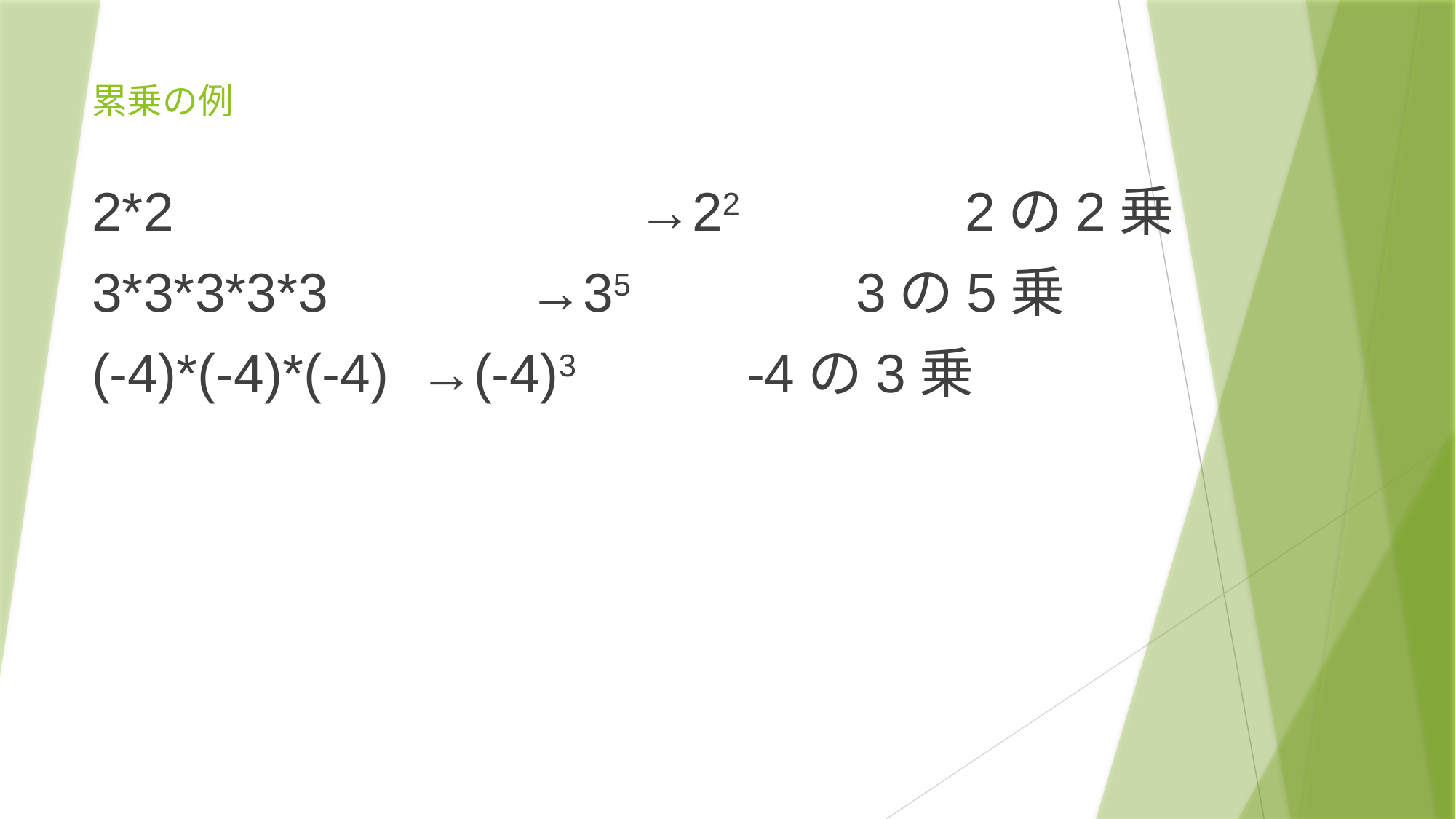

# 累乗の例
2*2					→22			2の2乗
3*3*3*3*3		→35			3の5乗
(-4)*(-4)*(-4)	→(-4)3		-4の3乗